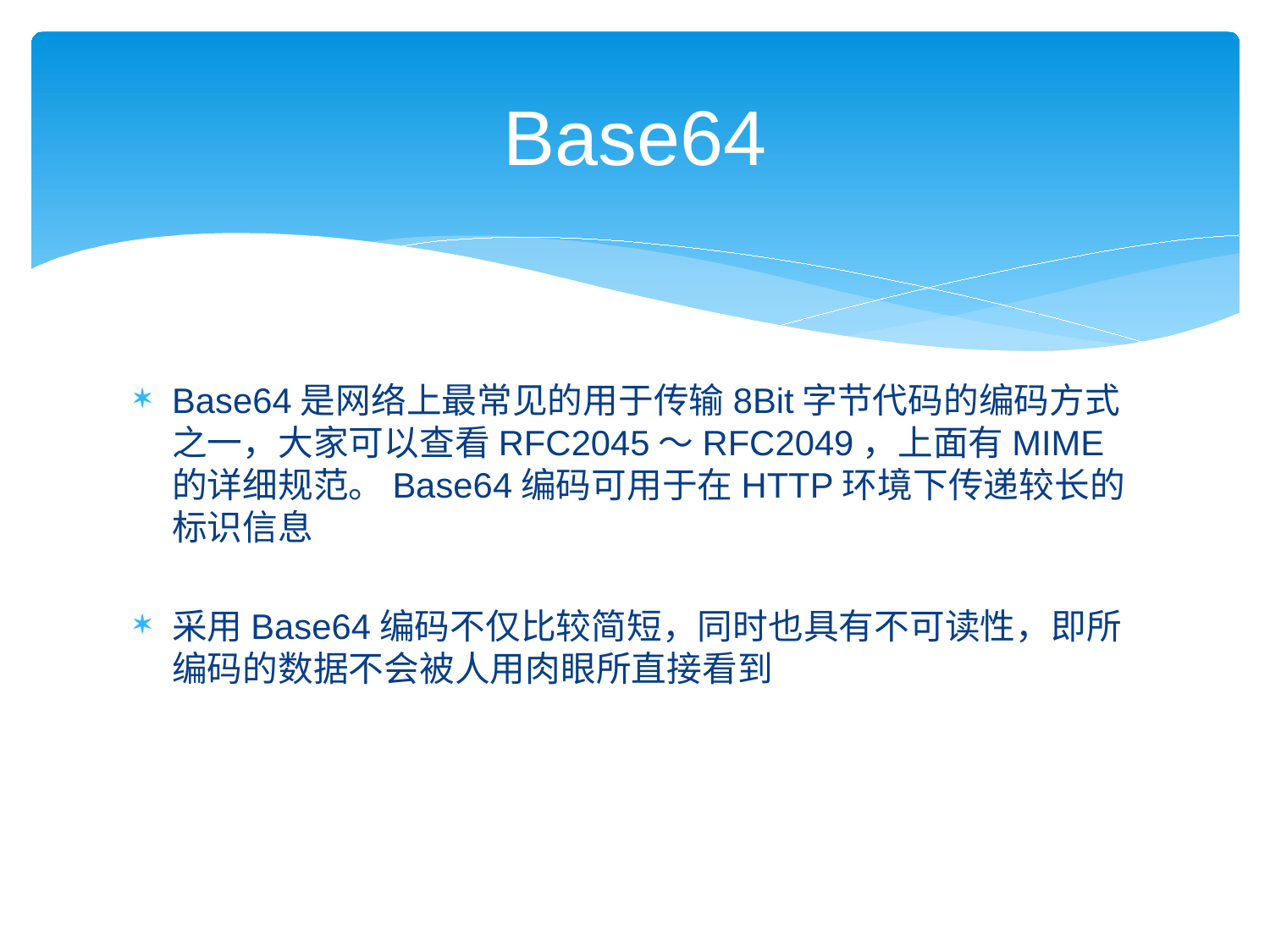

# Base64
Base64是网络上最常见的用于传输8Bit字节代码的编码方式之一，大家可以查看RFC2045～RFC2049，上面有MIME的详细规范。Base64编码可用于在HTTP环境下传递较长的标识信息

采用Base64编码不仅比较简短，同时也具有不可读性，即所编码的数据不会被人用肉眼所直接看到